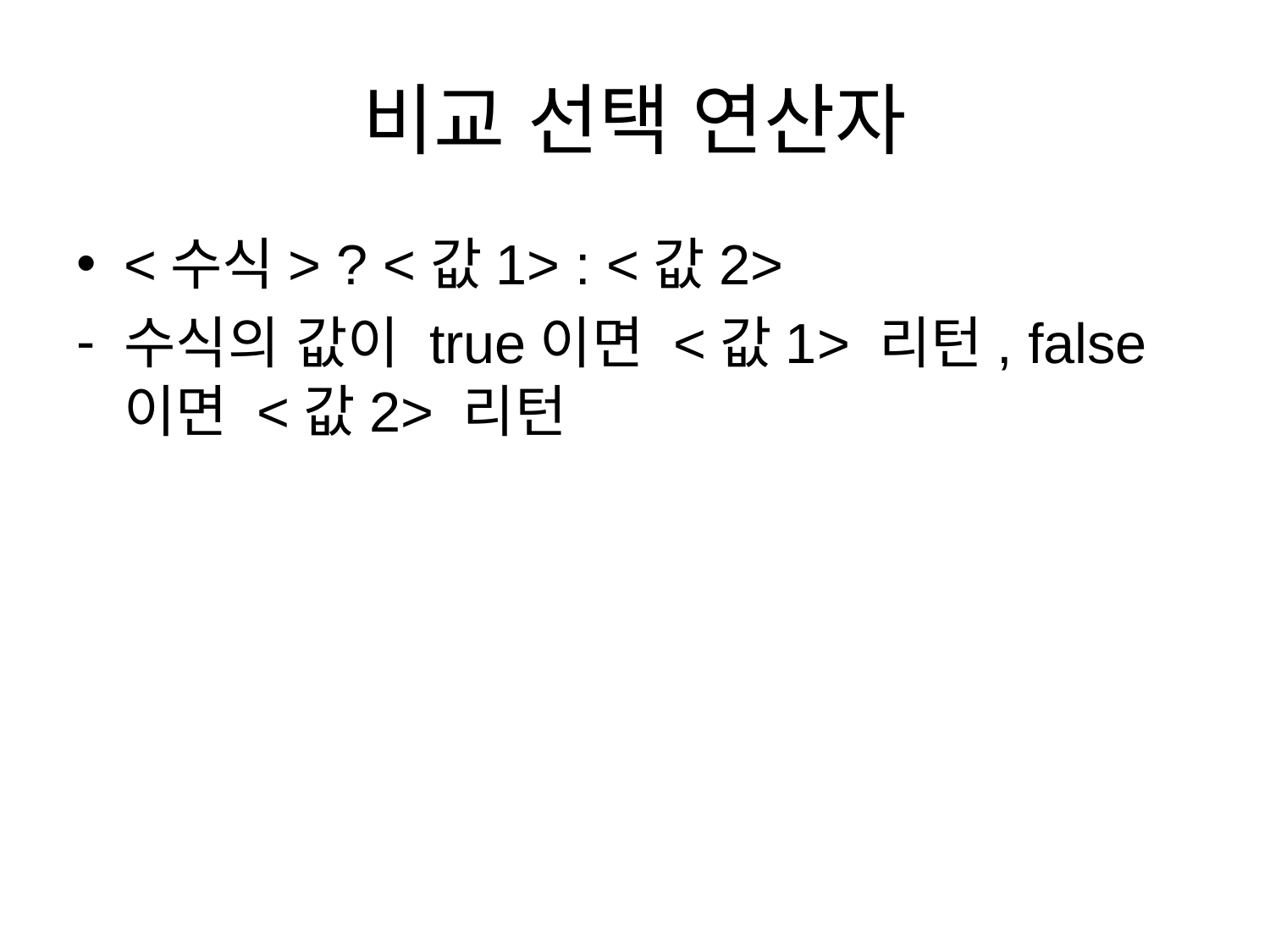

# 비교 선택 연산자
<수식> ? <값1> : <값2>
수식의 값이 true이면 <값1> 리턴, false이면 <값2> 리턴